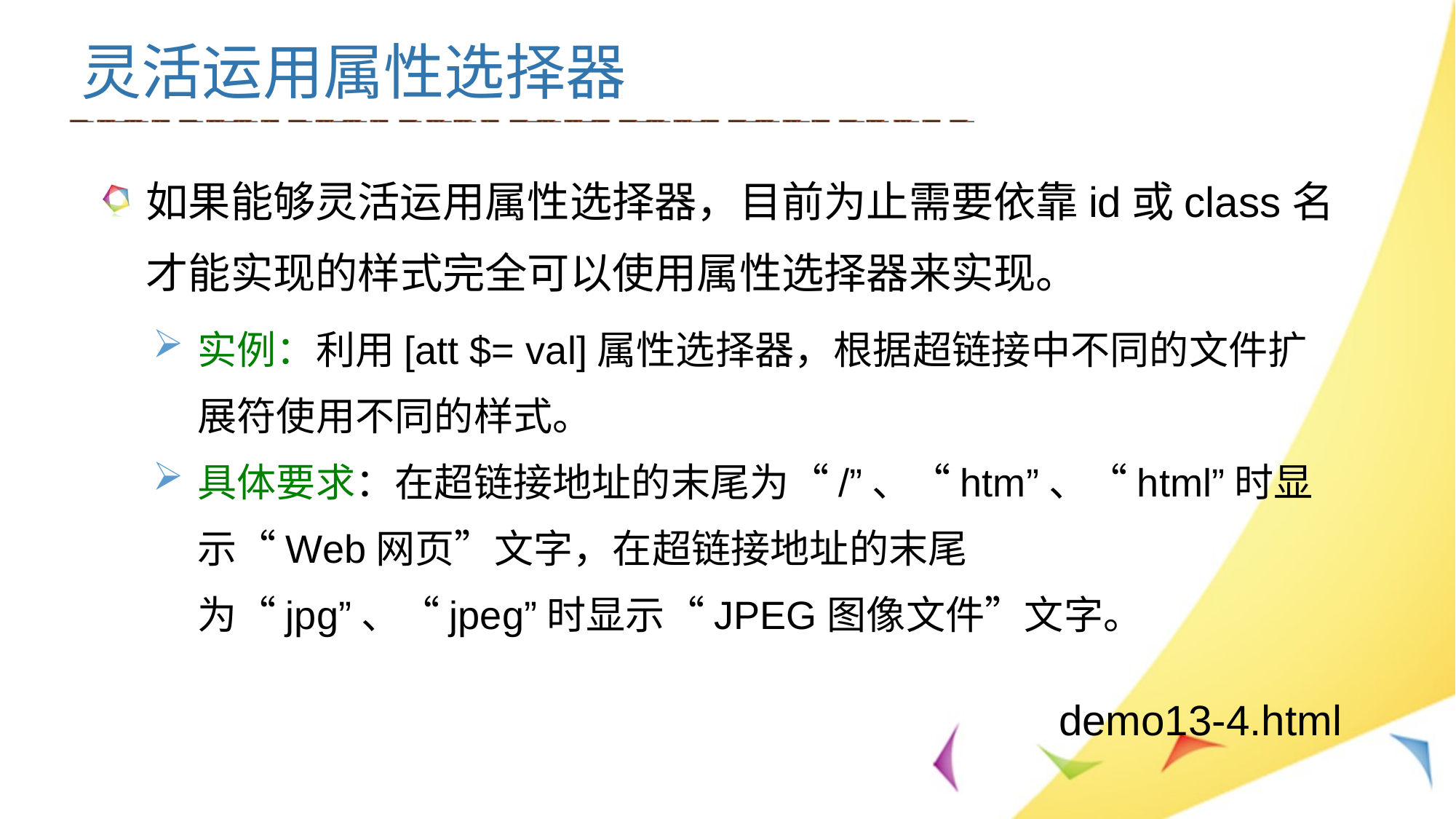

灵活运用属性选择器
如果能够灵活运用属性选择器，目前为止需要依靠id或class名才能实现的样式完全可以使用属性选择器来实现。
实例：利用[att $= val]属性选择器，根据超链接中不同的文件扩展符使用不同的样式。
具体要求：在超链接地址的末尾为“/”、“htm”、“html”时显示“Web网页”文字，在超链接地址的末尾为“jpg”、“jpeg”时显示“JPEG图像文件”文字。

demo13-4.html